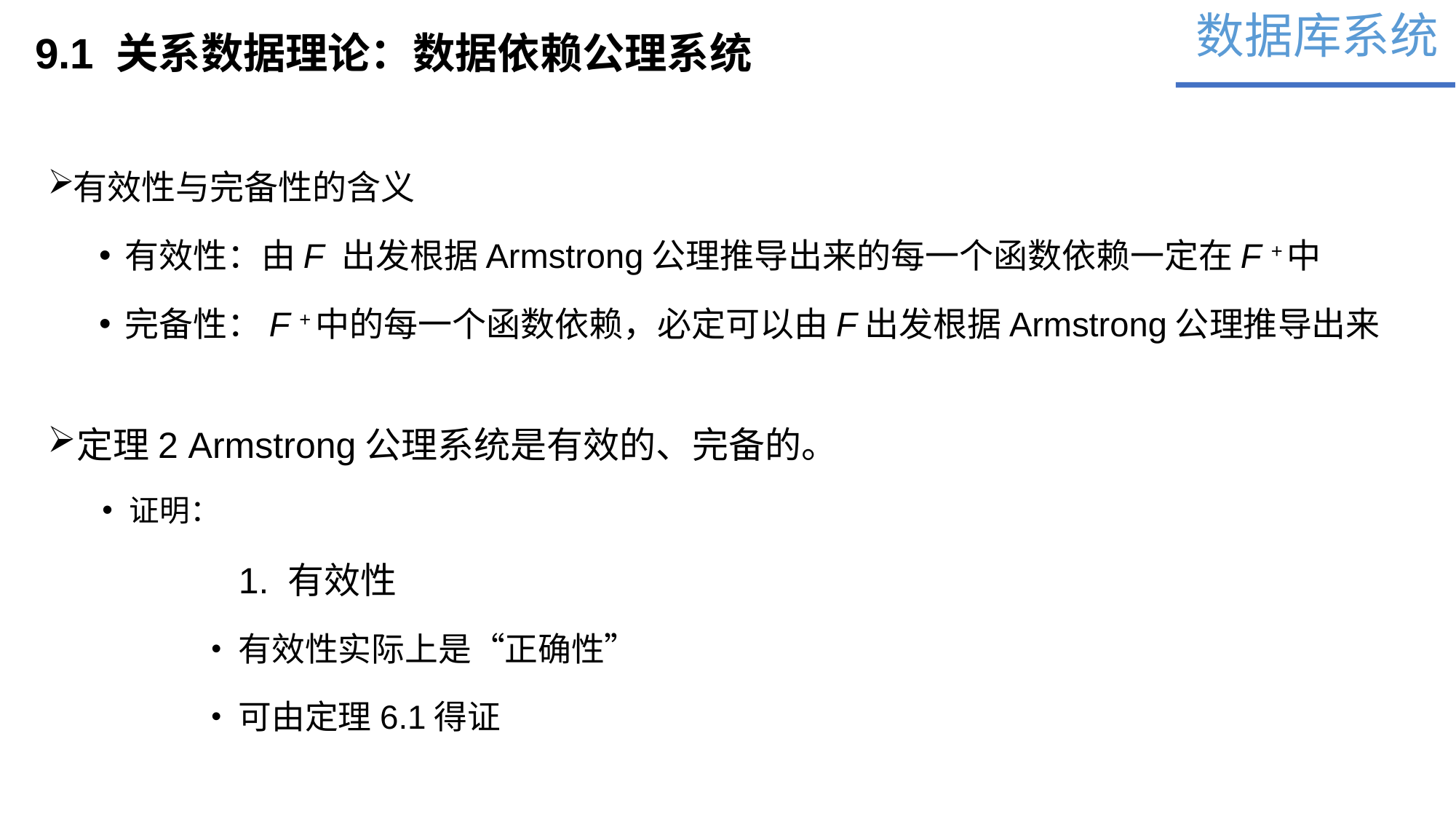

数据库系统
9.1 关系数据理论：数据依赖公理系统

有效性与完备性的含义
有效性：由F 出发根据Armstrong公理推导出来的每一个函数依赖一定在F +中
完备性：F +中的每一个函数依赖，必定可以由F出发根据Armstrong公理推导出来
定理2 Armstrong公理系统是有效的、完备的。
证明：
		1. 有效性
有效性实际上是“正确性”
可由定理6.1得证